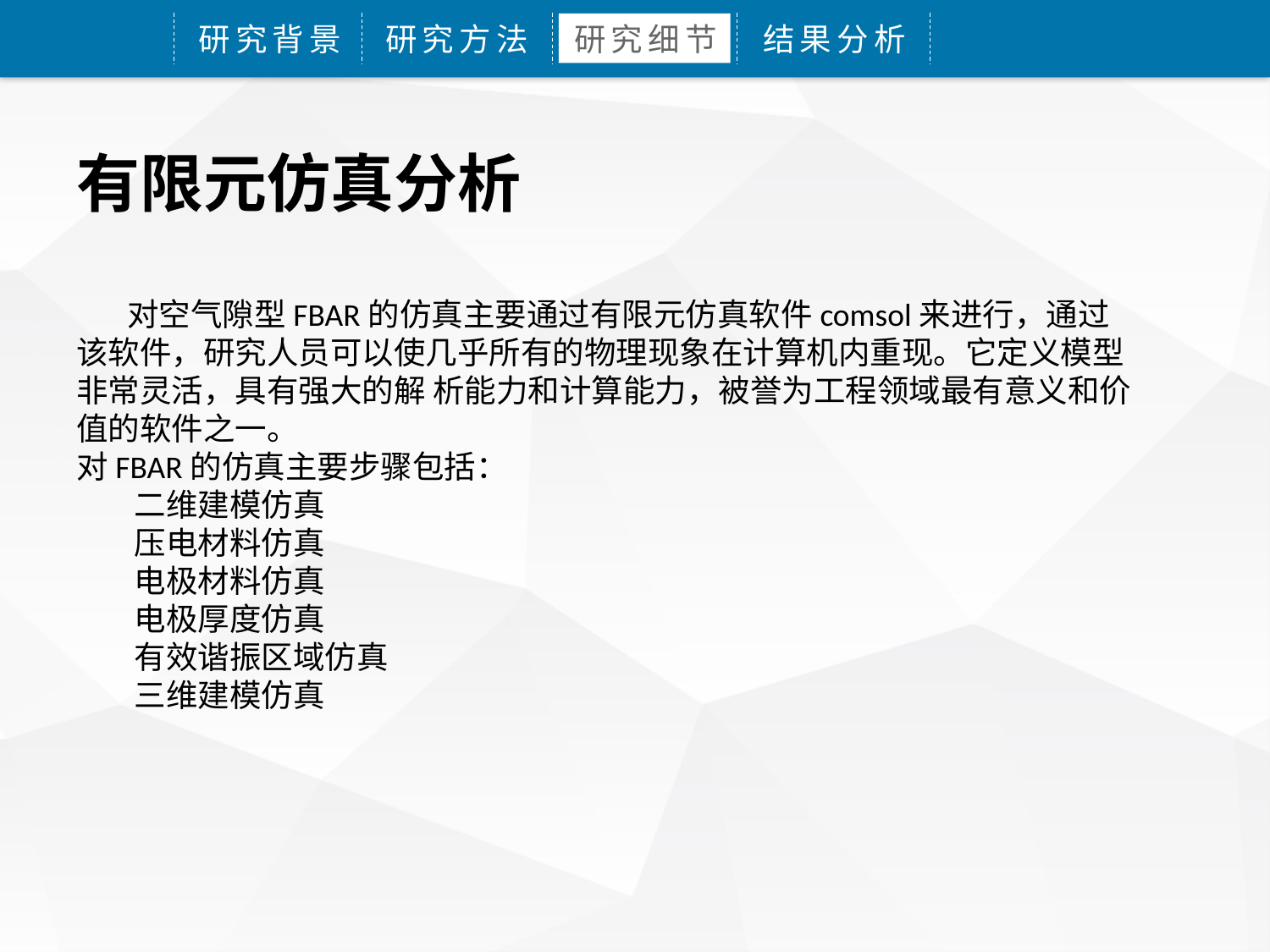

研究背景
研究方法
研究细节
结果分析

有限元仿真分析
      对空气隙型FBAR的仿真主要通过有限元仿真软件comsol来进行，通过该软件，研究人员可以使几乎所有的物理现象在计算机内重现。它定义模型非常灵活，具有强大的解 析能力和计算能力，被誉为工程领域最有意义和价值的软件之一。
对FBAR的仿真主要步骤包括：
       二维建模仿真
       压电材料仿真
       电极材料仿真
       电极厚度仿真
       有效谐振区域仿真
       三维建模仿真